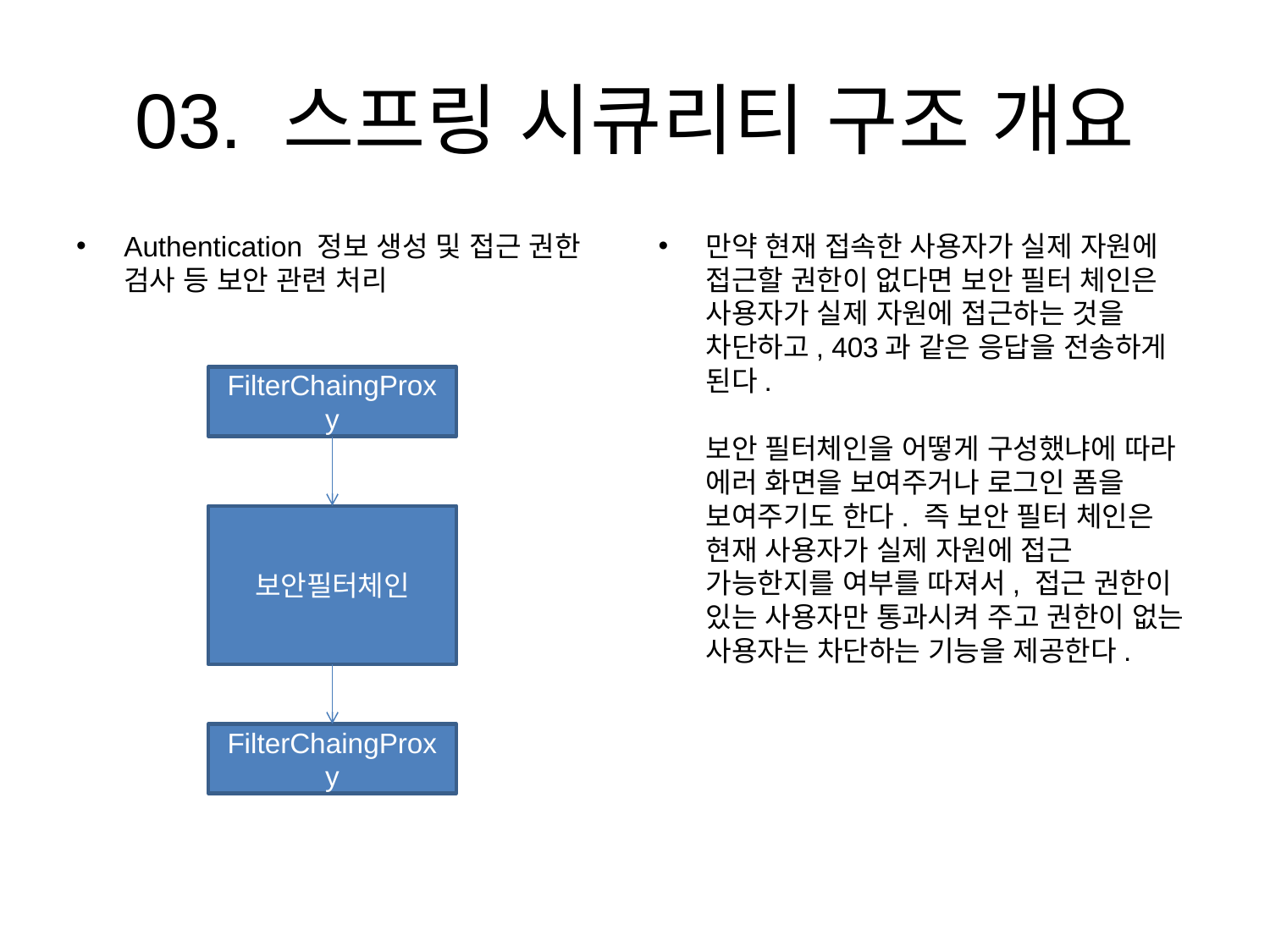

# 03. 스프링 시큐리티 구조 개요
Authentication 정보 생성 및 접근 권한 검사 등 보안 관련 처리
만약 현재 접속한 사용자가 실제 자원에 접근할 권한이 없다면 보안 필터 체인은 사용자가 실제 자원에 접근하는 것을 차단하고, 403과 같은 응답을 전송하게 된다.
보안 필터체인을 어떻게 구성했냐에 따라 에러 화면을 보여주거나 로그인 폼을 보여주기도 한다. 즉 보안 필터 체인은 현재 사용자가 실제 자원에 접근 가능한지를 여부를 따져서, 접근 권한이 있는 사용자만 통과시켜 주고 권한이 없는 사용자는 차단하는 기능을 제공한다.
FilterChaingProxy
보안필터체인
FilterChaingProxy